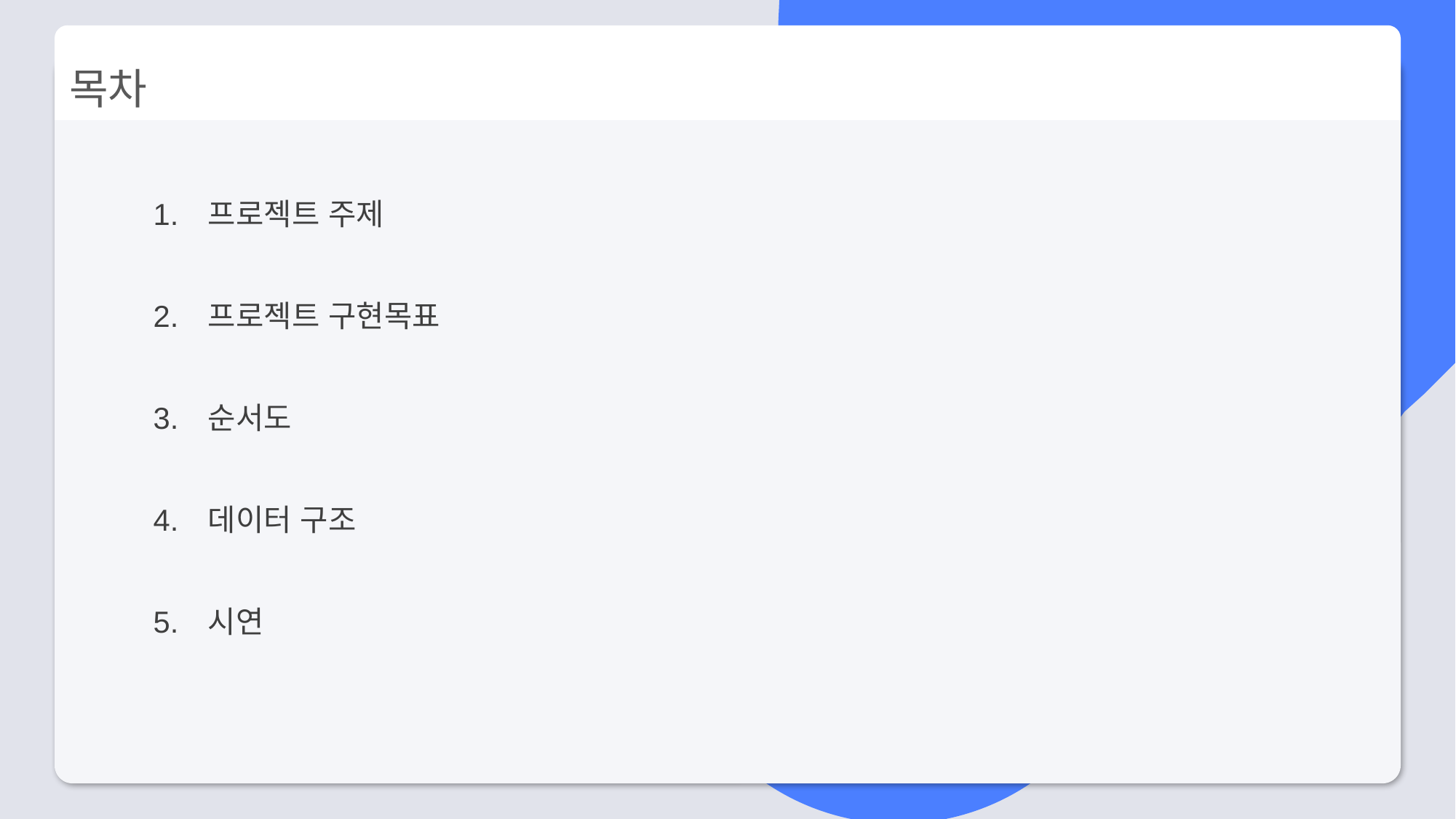

목차

프로젝트 주제

프로젝트 구현목표

순서도

데이터 구조

시연